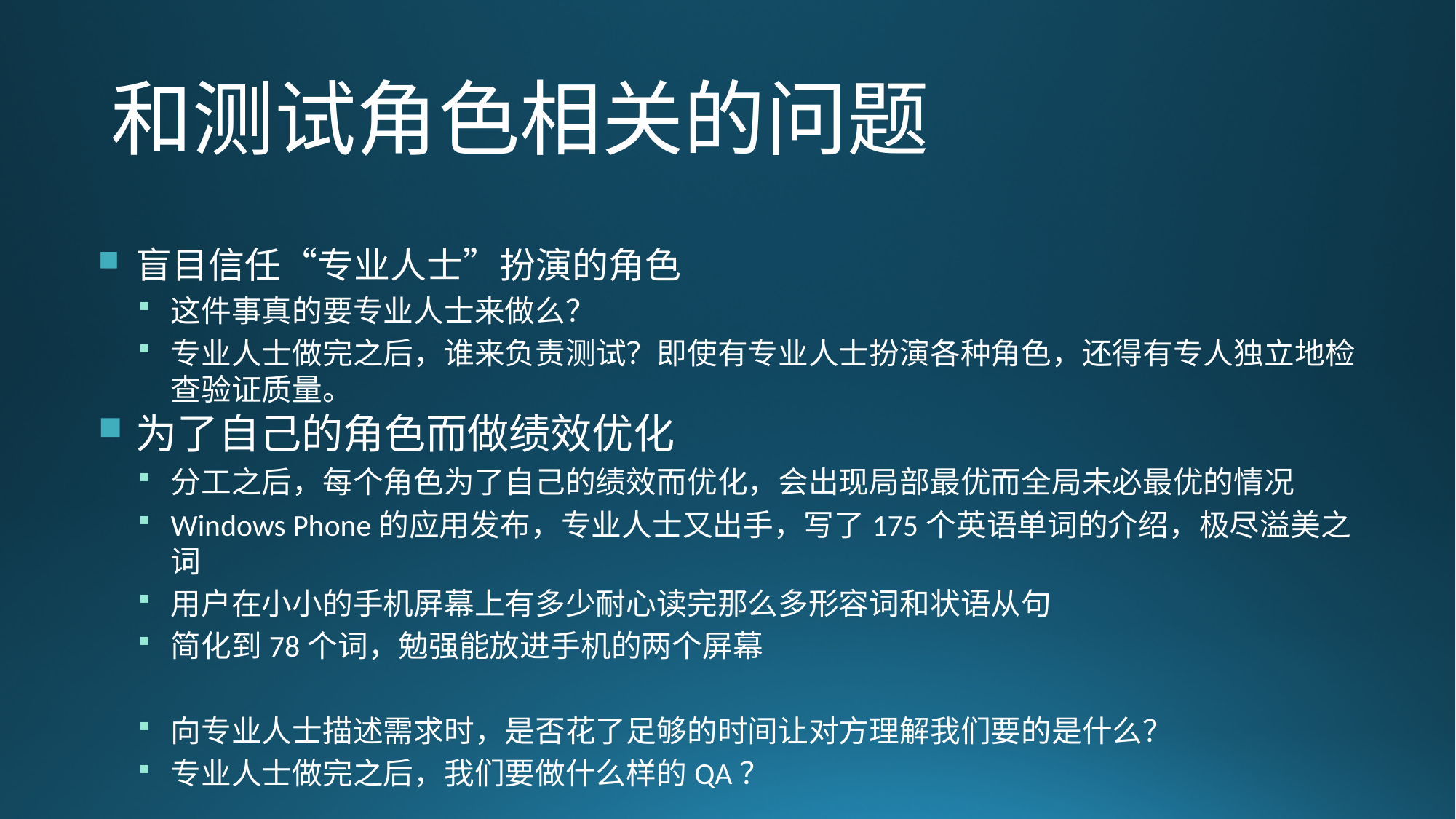

# 和测试角色相关的问题

盲目信任“专业人士”扮演的角色
这件事真的要专业人士来做么？
专业人士做完之后，谁来负责测试？即使有专业人士扮演各种角色，还得有专人独立地检查验证质量。
为了自己的角色而做绩效优化
分工之后，每个角色为了自己的绩效而优化，会出现局部最优而全局未必最优的情况
Windows Phone的应用发布，专业人士又出手，写了175个英语单词的介绍，极尽溢美之词
用户在小小的手机屏幕上有多少耐心读完那么多形容词和状语从句
简化到78个词，勉强能放进手机的两个屏幕

向专业人士描述需求时，是否花了足够的时间让对方理解我们要的是什么？
专业人士做完之后，我们要做什么样的QA？